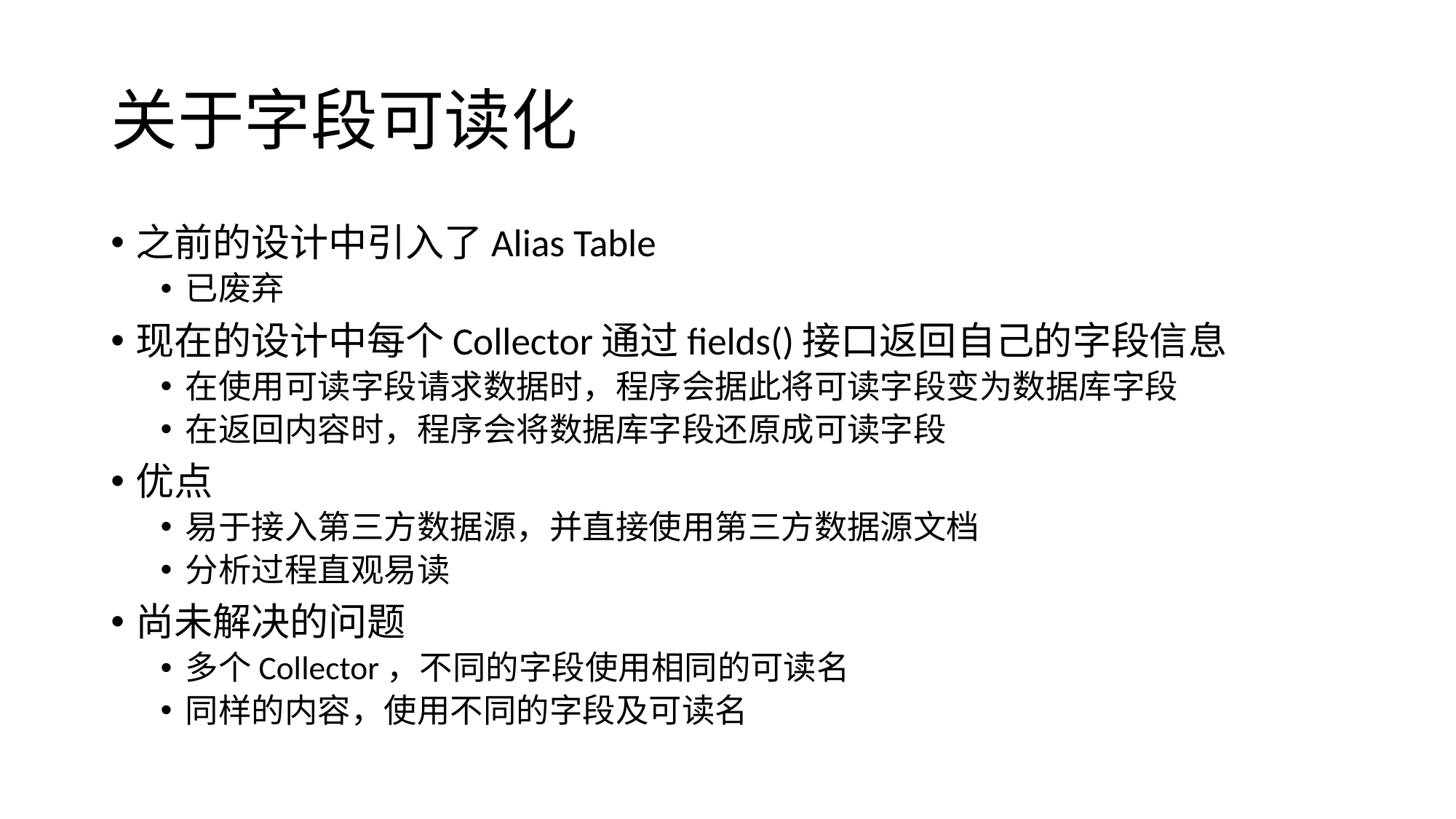

# 关于字段可读化
之前的设计中引入了Alias Table
已废弃
现在的设计中每个Collector通过fields()接口返回自己的字段信息
在使用可读字段请求数据时，程序会据此将可读字段变为数据库字段
在返回内容时，程序会将数据库字段还原成可读字段
优点
易于接入第三方数据源，并直接使用第三方数据源文档
分析过程直观易读
尚未解决的问题
多个Collector，不同的字段使用相同的可读名
同样的内容，使用不同的字段及可读名